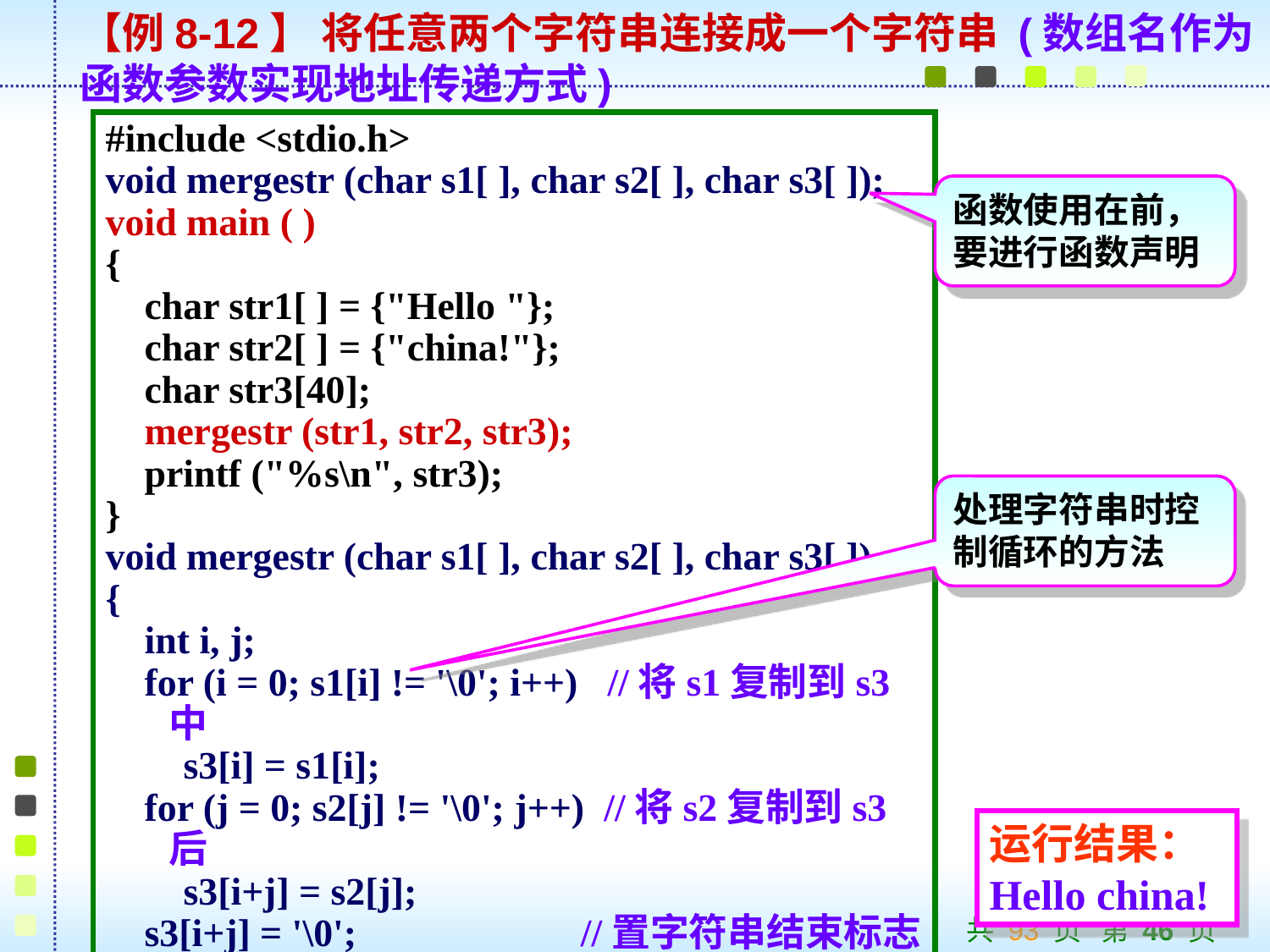

【例8-12】 将任意两个字符串连接成一个字符串 (数组名作为函数参数实现地址传递方式)
#include <stdio.h>
void mergestr (char s1[ ], char s2[ ], char s3[ ]);
void main ( )
{
    char str1[ ] = {"Hello "};
    char str2[ ] = {"china!"};
    char str3[40];
    mergestr (str1, str2, str3);
    printf ("%s\n", str3);
}
void mergestr (char s1[ ], char s2[ ], char s3[ ])
{
    int i, j;
    for (i = 0; s1[i] != '\0'; i++)   //将s1复制到s3中
        s3[i] = s1[i];
    for (j = 0; s2[j] != '\0'; j++)  //将s2复制到s3后
        s3[i+j] = s2[j];
    s3[i+j] = '\0';                       //置字符串结束标志
}
函数使用在前，
要进行函数声明

处理字符串时控制循环的方法
运行结果：
Hello china!
共 93 页   第 46 页